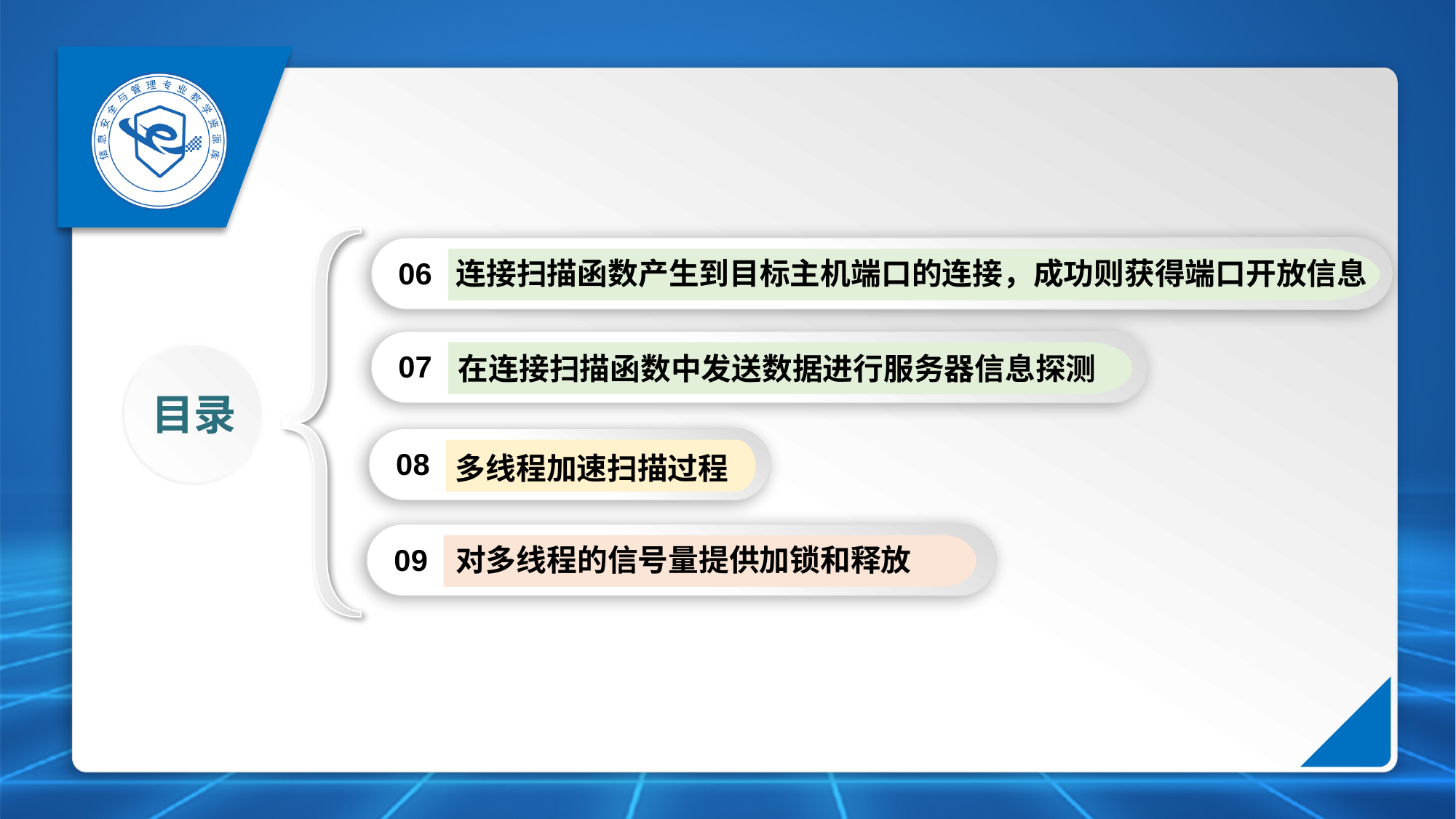

06
连接扫描函数产生到目标主机端口的连接，成功则获得端口开放信息

07
在连接扫描函数中发送数据进行服务器信息探测

目录

08
多线程加速扫描过程

09
对多线程的信号量提供加锁和释放